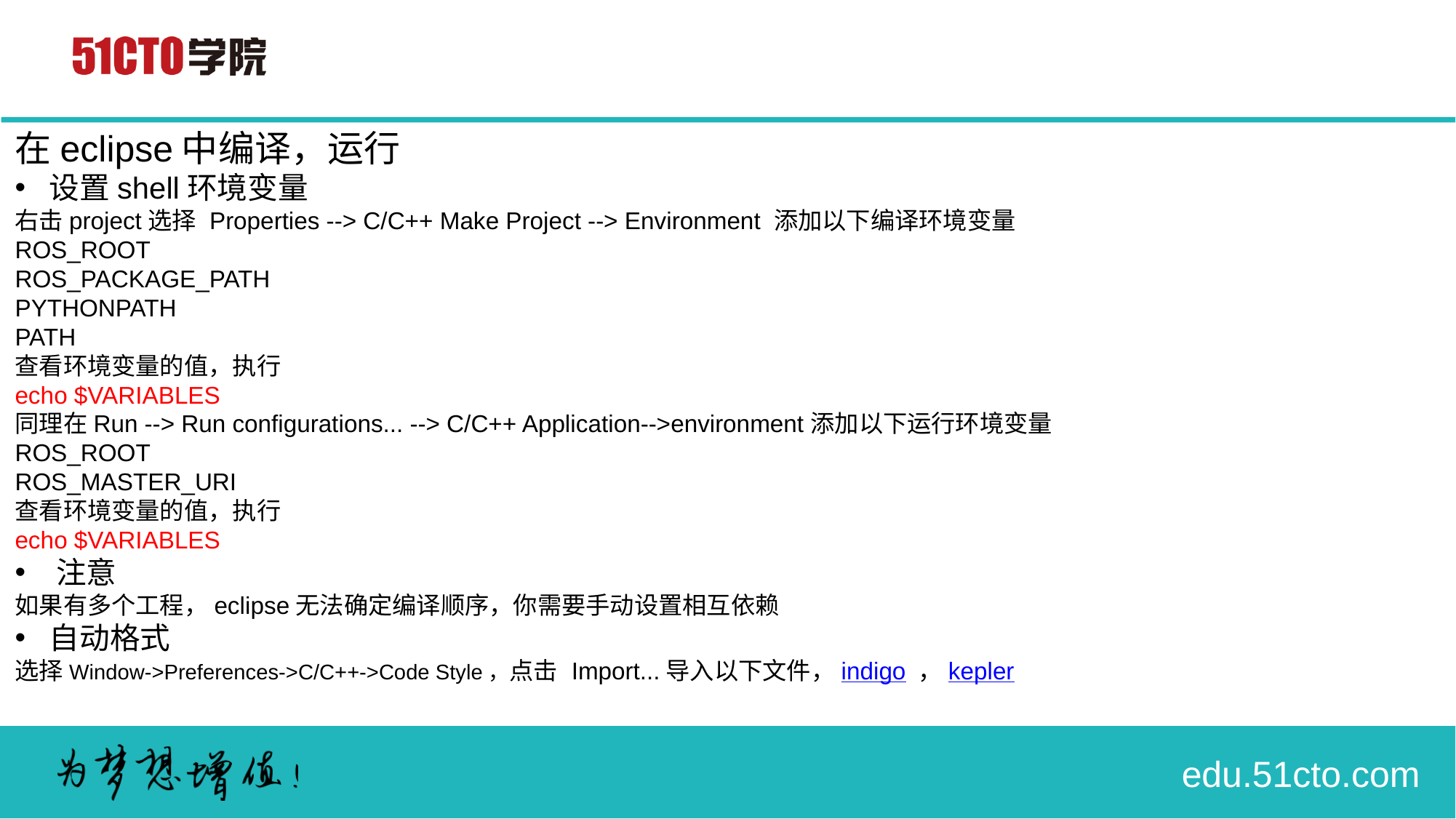

在eclipse中编译，运行
设置shell环境变量
右击project选择 Properties --> C/C++ Make Project --> Environment 添加以下编译环境变量
ROS_ROOT
ROS_PACKAGE_PATH
PYTHONPATH
PATH
查看环境变量的值，执行
echo $VARIABLES
同理在Run --> Run configurations... --> C/C++ Application-->environment添加以下运行环境变量
ROS_ROOT
ROS_MASTER_URI
查看环境变量的值，执行
echo $VARIABLES
注意
如果有多个工程，eclipse无法确定编译顺序，你需要手动设置相互依赖
自动格式
选择Window->Preferences->C/C++->Code Style，点击 Import...导入以下文件，indigo ，kepler